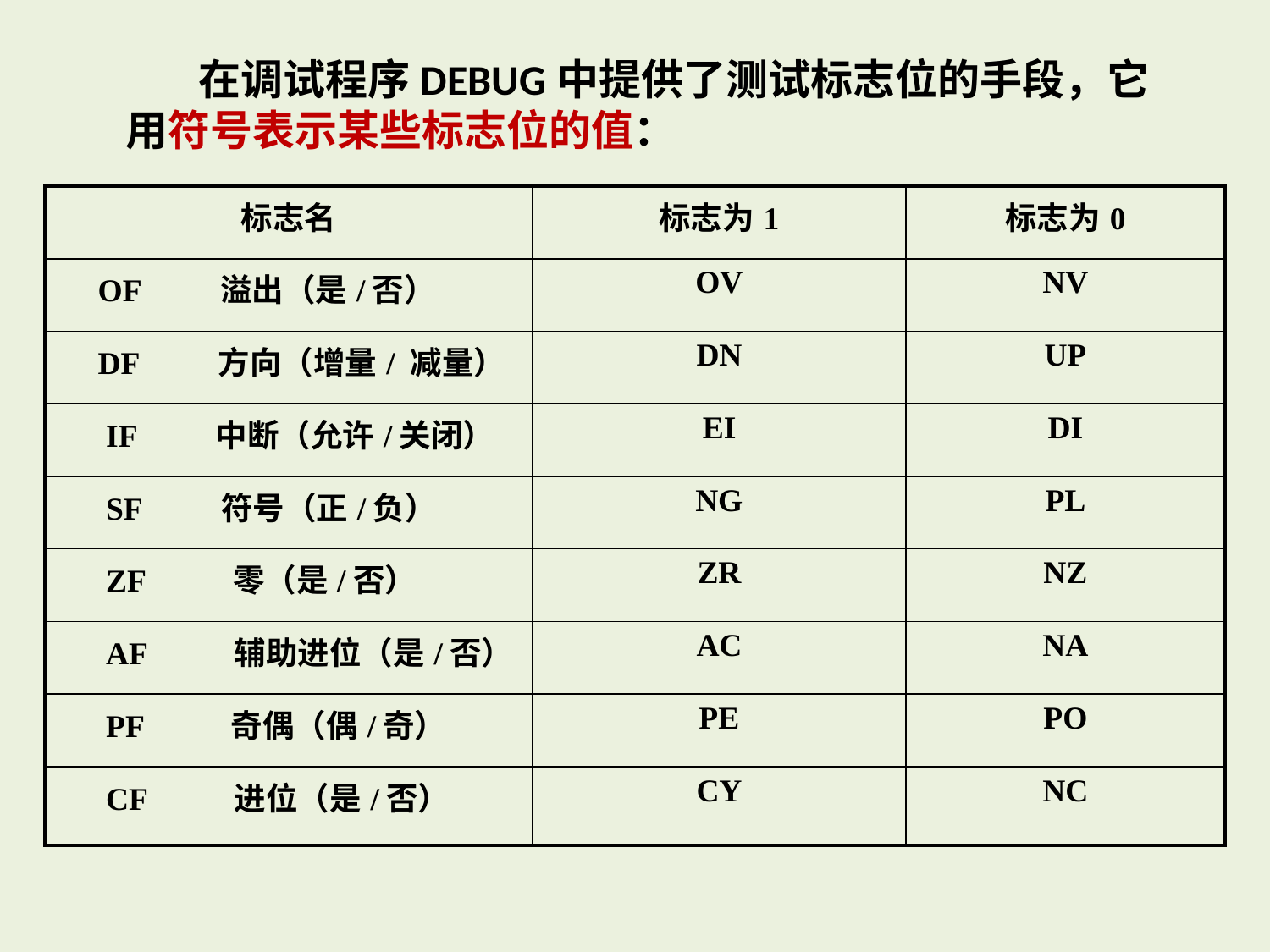

在调试程序DEBUG中提供了测试标志位的手段，它用符号表示某些标志位的值：
| 标志名 | 标志为1 | 标志为0 |
| --- | --- | --- |
| OF 溢出（是/否） | OV | NV |
| DF 方向（增量/ 减量） | DN | UP |
| IF 中断（允许/关闭） | EI | DI |
| SF 符号（正/负） | NG | PL |
| ZF 零（是/否） | ZR | NZ |
| AF 辅助进位（是/否） | AC | NA |
| PF 奇偶（偶/奇） | PE | PO |
| CF 进位（是/否） | CY | NC |
35